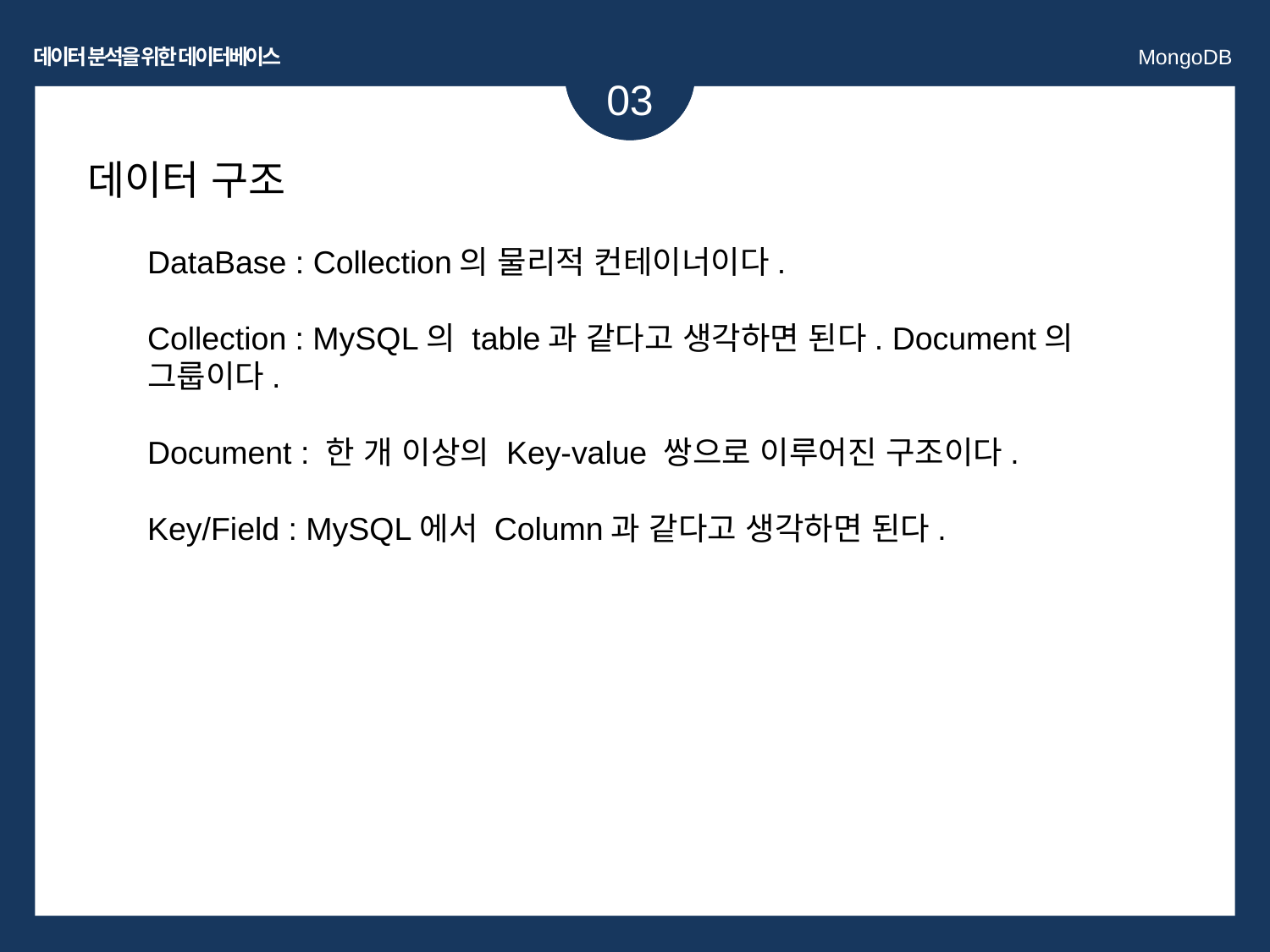

데이터 분석을 위한 데이터베이스
MongoDB
03
데이터 구조
DataBase : Collection의 물리적 컨테이너이다.

Collection : MySQL의 table과 같다고 생각하면 된다. Document의 그룹이다.

Document : 한 개 이상의 Key-value 쌍으로 이루어진 구조이다.

Key/Field : MySQL에서 Column과 같다고 생각하면 된다.